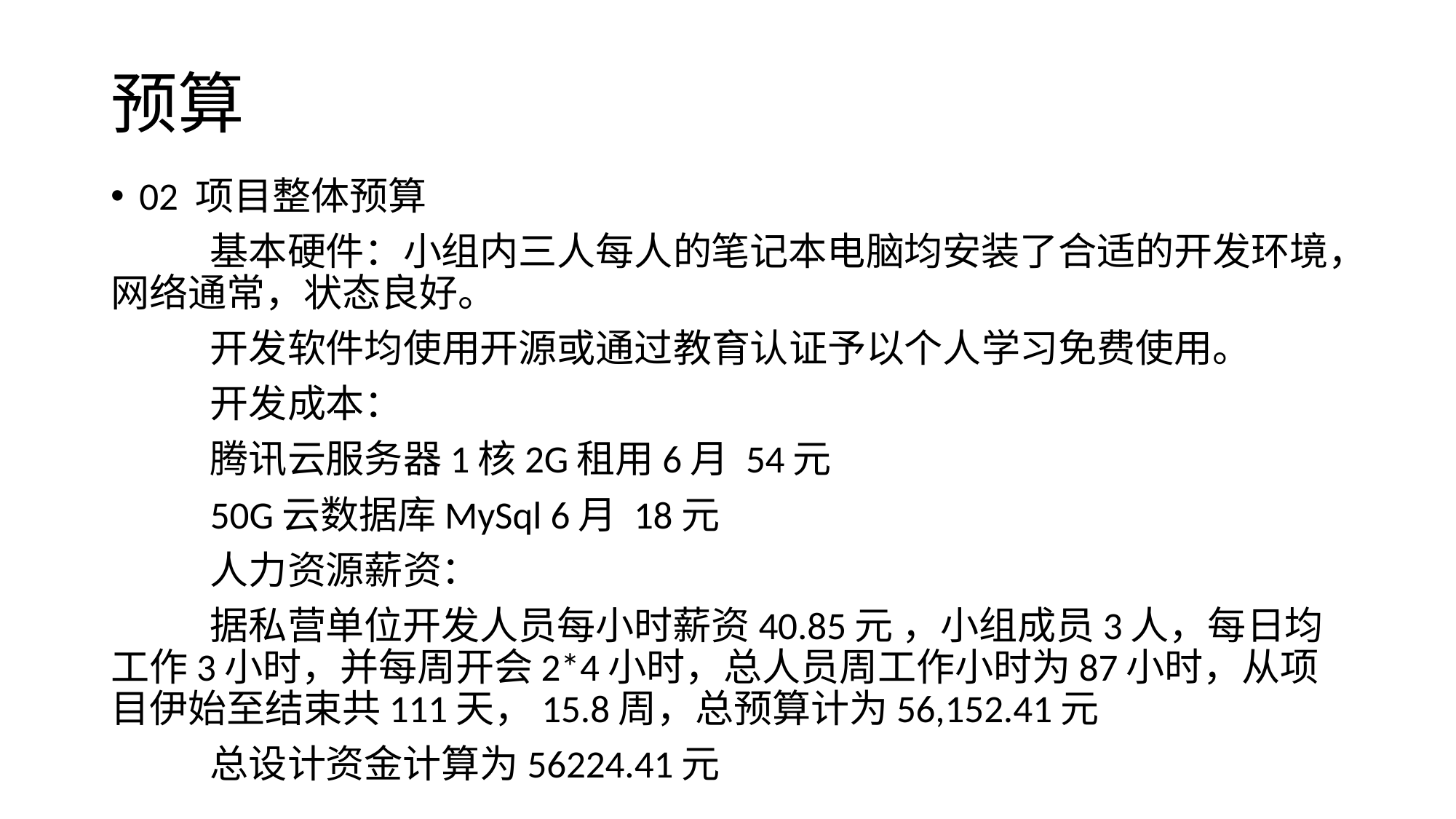

# 预算
02 项目整体预算
	基本硬件：小组内三人每人的笔记本电脑均安装了合适的开发环境，网络通常，状态良好。
	开发软件均使用开源或通过教育认证予以个人学习免费使用。
	开发成本：
		腾讯云服务器1核2G租用6月 54元
		50G云数据库MySql 6月 18元
	人力资源薪资：
		据私营单位开发人员每小时薪资40.85元 ，小组成员3人，每日均工作3小时，并每周开会2*4小时，总人员周工作小时为87小时，从项目伊始至结束共111天，15.8周，总预算计为56,152.41元
	总设计资金计算为56224.41元